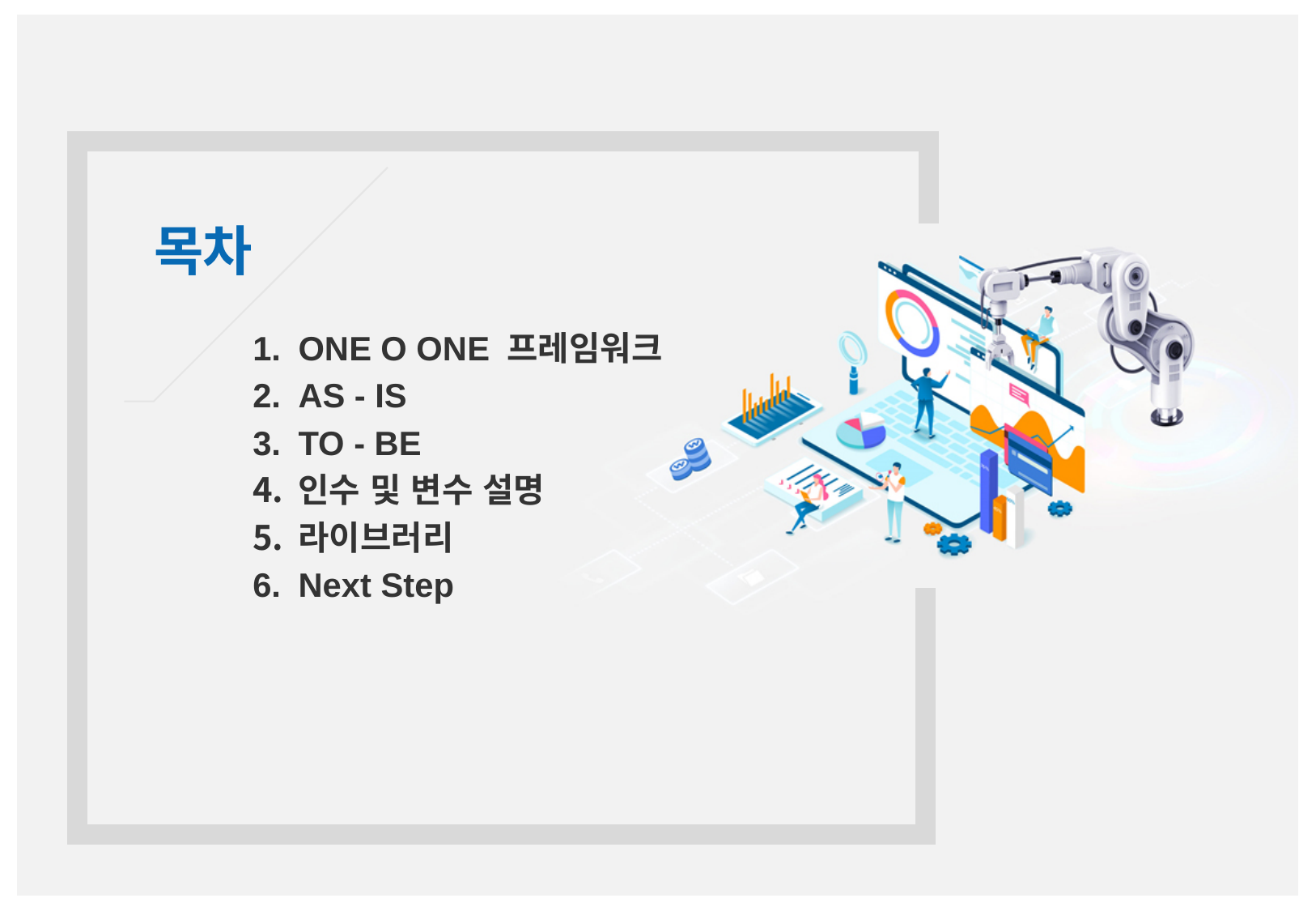

목차
ONE O ONE 프레임워크
AS - IS
TO - BE
인수 및 변수 설명
라이브러리
Next Step